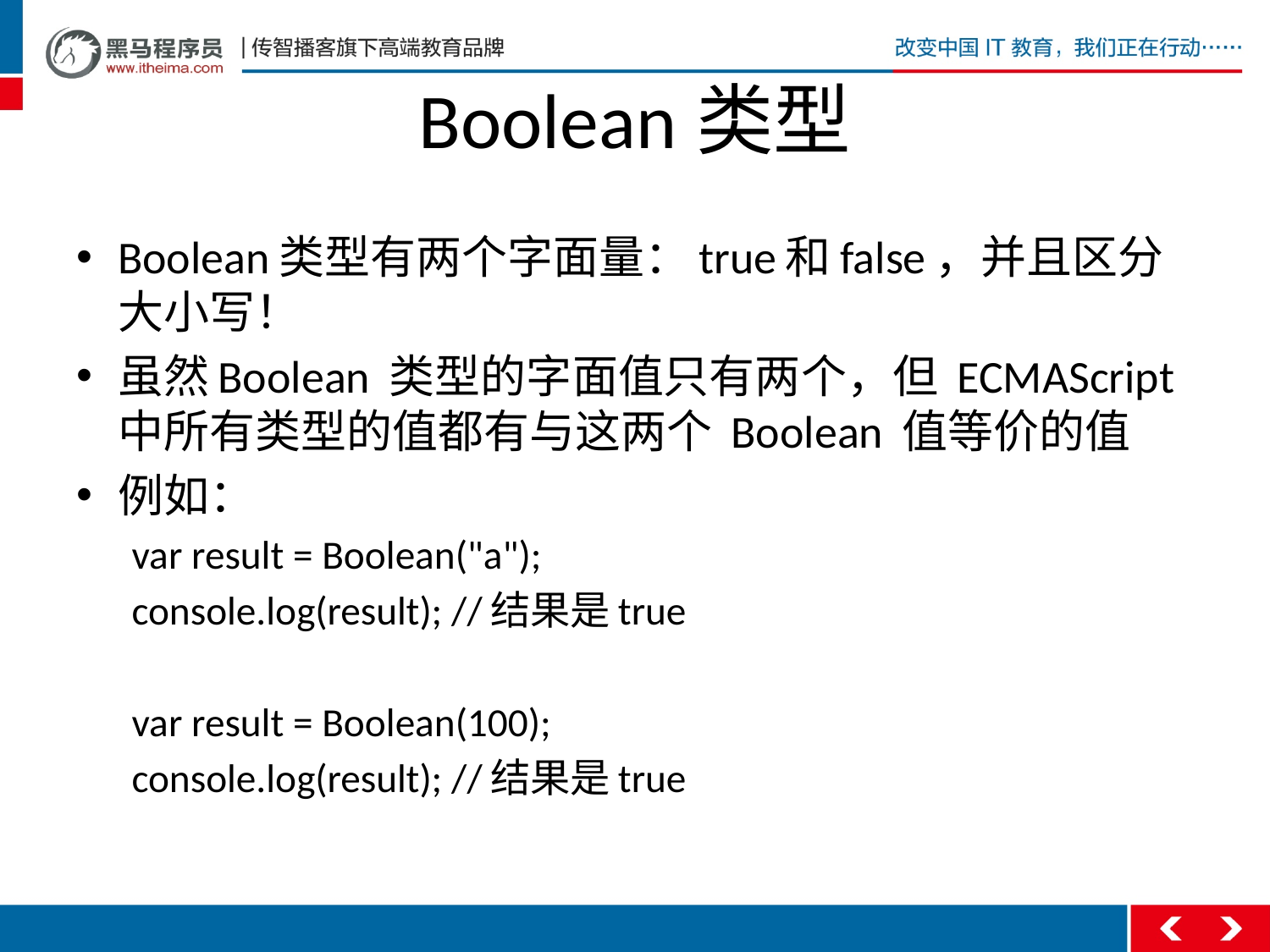

# Boolean类型
Boolean类型有两个字面量：true和false，并且区分大小写！
虽然Boolean 类型的字面值只有两个，但 ECMAScript 中所有类型的值都有与这两个 Boolean 值等价的值
例如：
var result = Boolean("a");
console.log(result); //结果是true

var result = Boolean(100);
console.log(result); //结果是true